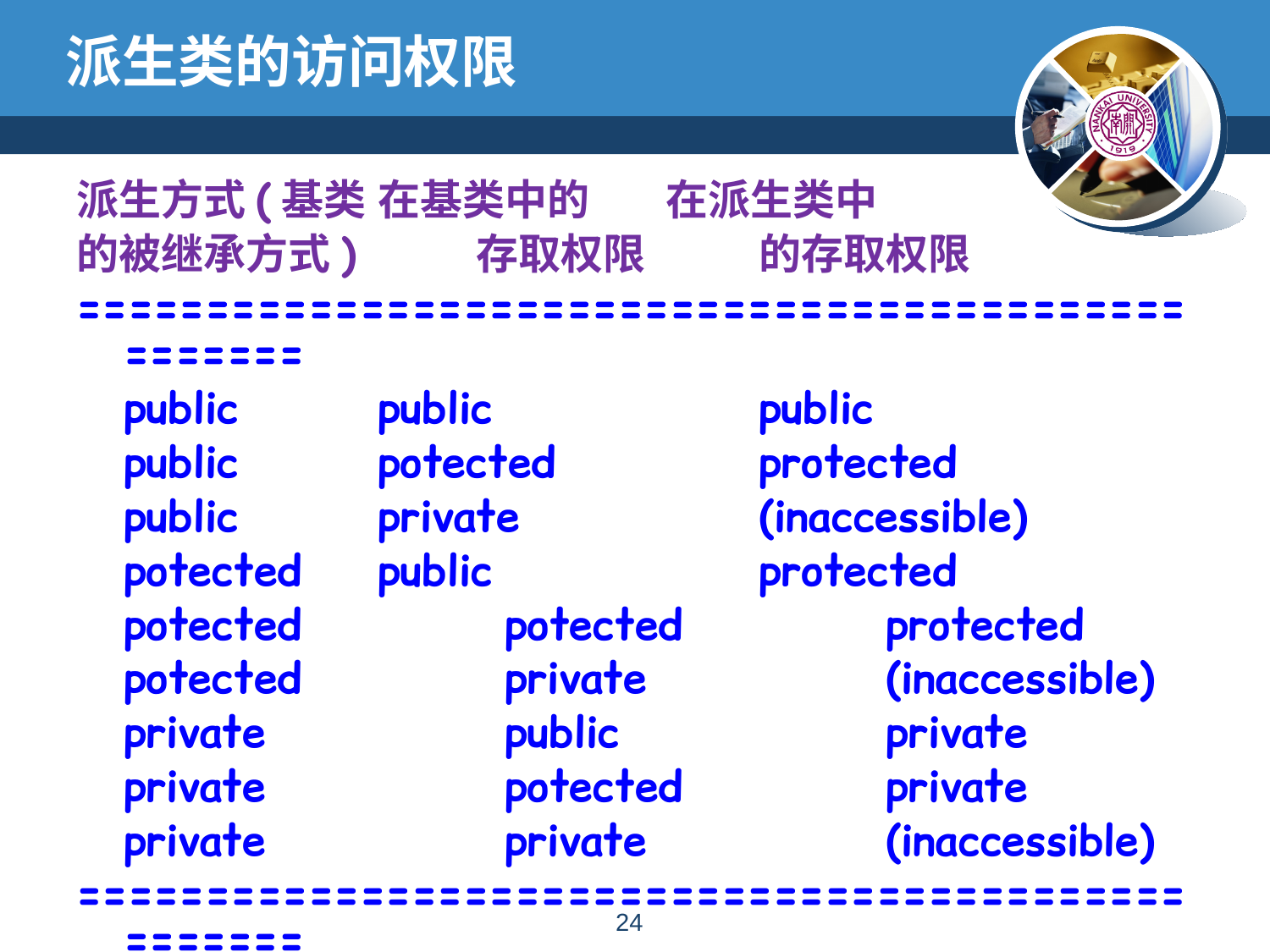

# 派生类的访问权限
派生方式(基类 	在基类中的        在派生类中
的被继承方式)      存取权限       	的存取权限
==================================================
	public		public			public
	public		potected	  	protected
	public		private		(inaccessible)
	potected    	public			protected
	potected		potected	  	protected
	potected		private		(inaccessible)
	private		public			private
	private		potected	  	private
	private		private		(inaccessible)
==================================================
24